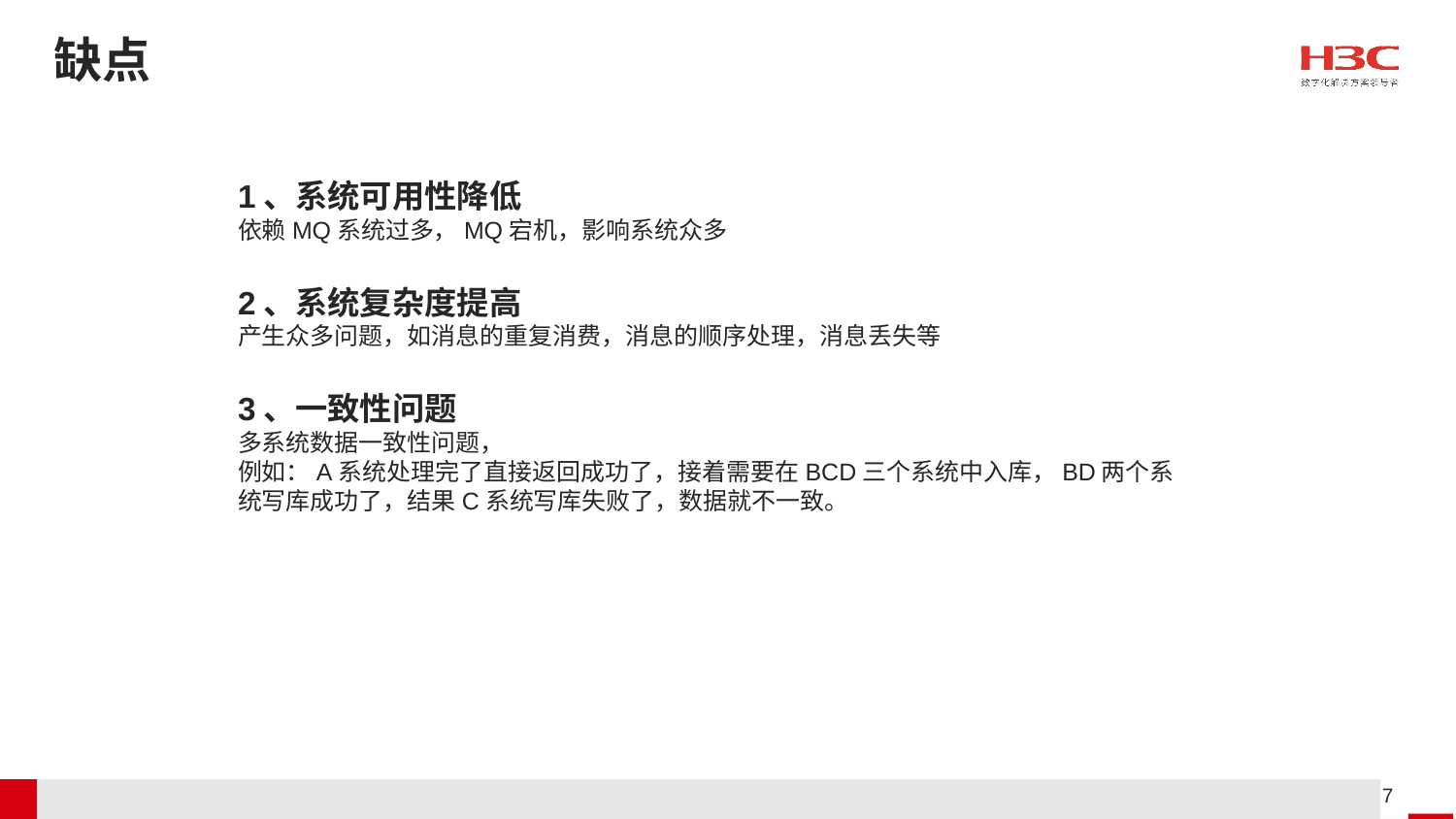

缺点
1、系统可用性降低
依赖MQ系统过多，MQ宕机，影响系统众多

2、系统复杂度提高
产生众多问题，如消息的重复消费，消息的顺序处理，消息丢失等

3、一致性问题
多系统数据一致性问题，
例如：A系统处理完了直接返回成功了，接着需要在BCD三个系统中入库，BD两个系统写库成功了，结果C系统写库失败了，数据就不一致。